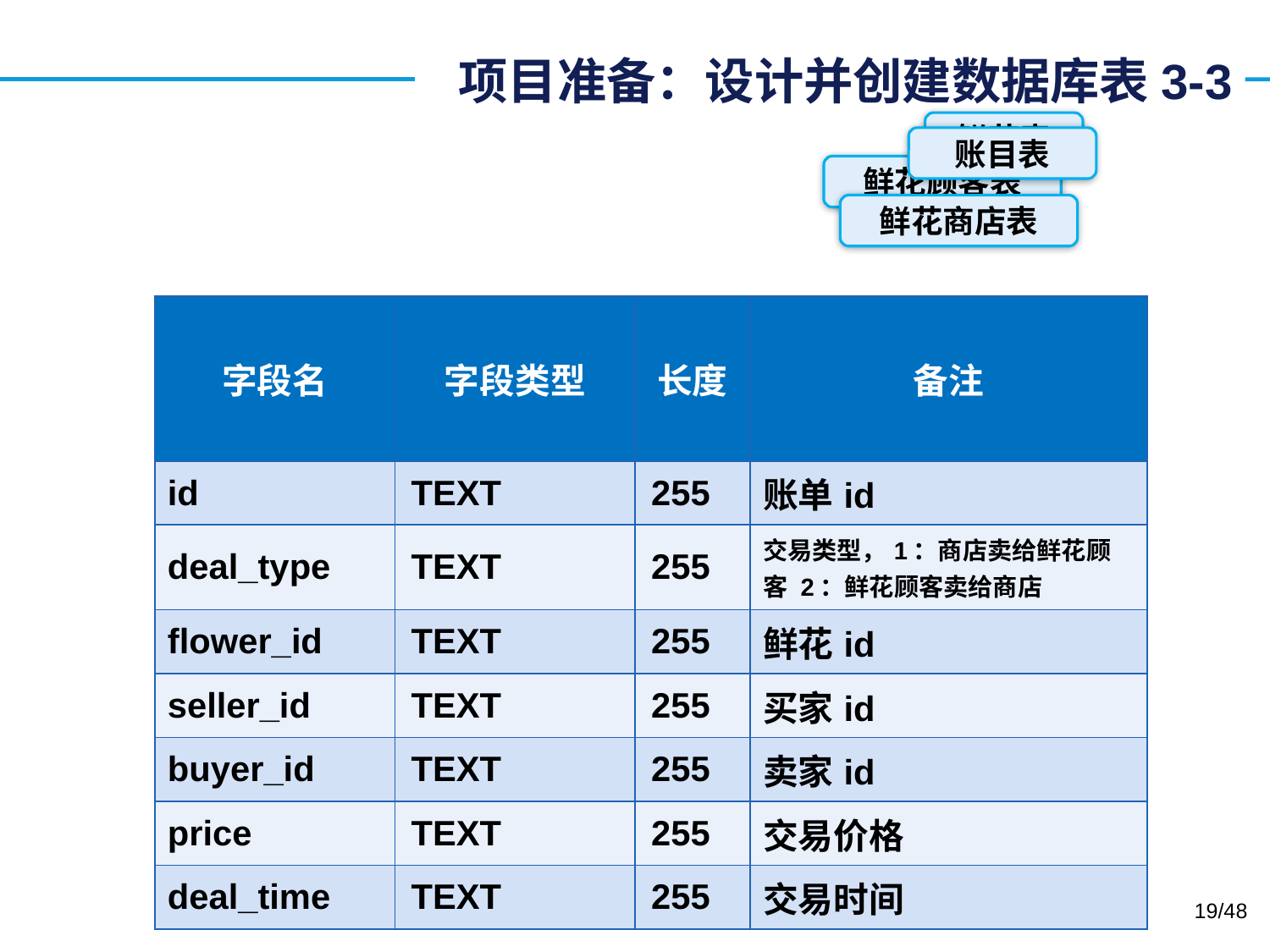

# 项目准备：设计并创建数据库表3-3
鲜花表
账目表
鲜花顾客表
鲜花商店表
| 字段名 | 字段类型 | 长度 | 备注 |
| --- | --- | --- | --- |
| id | TEXT | 255 | 账单id |
| deal\_type | TEXT | 255 | 交易类型，1：商店卖给鲜花顾客 2：鲜花顾客卖给商店 |
| flower\_id | TEXT | 255 | 鲜花id |
| seller\_id | TEXT | 255 | 买家id |
| buyer\_id | TEXT | 255 | 卖家id |
| price | TEXT | 255 | 交易价格 |
| deal\_time | TEXT | 255 | 交易时间 |
19/48